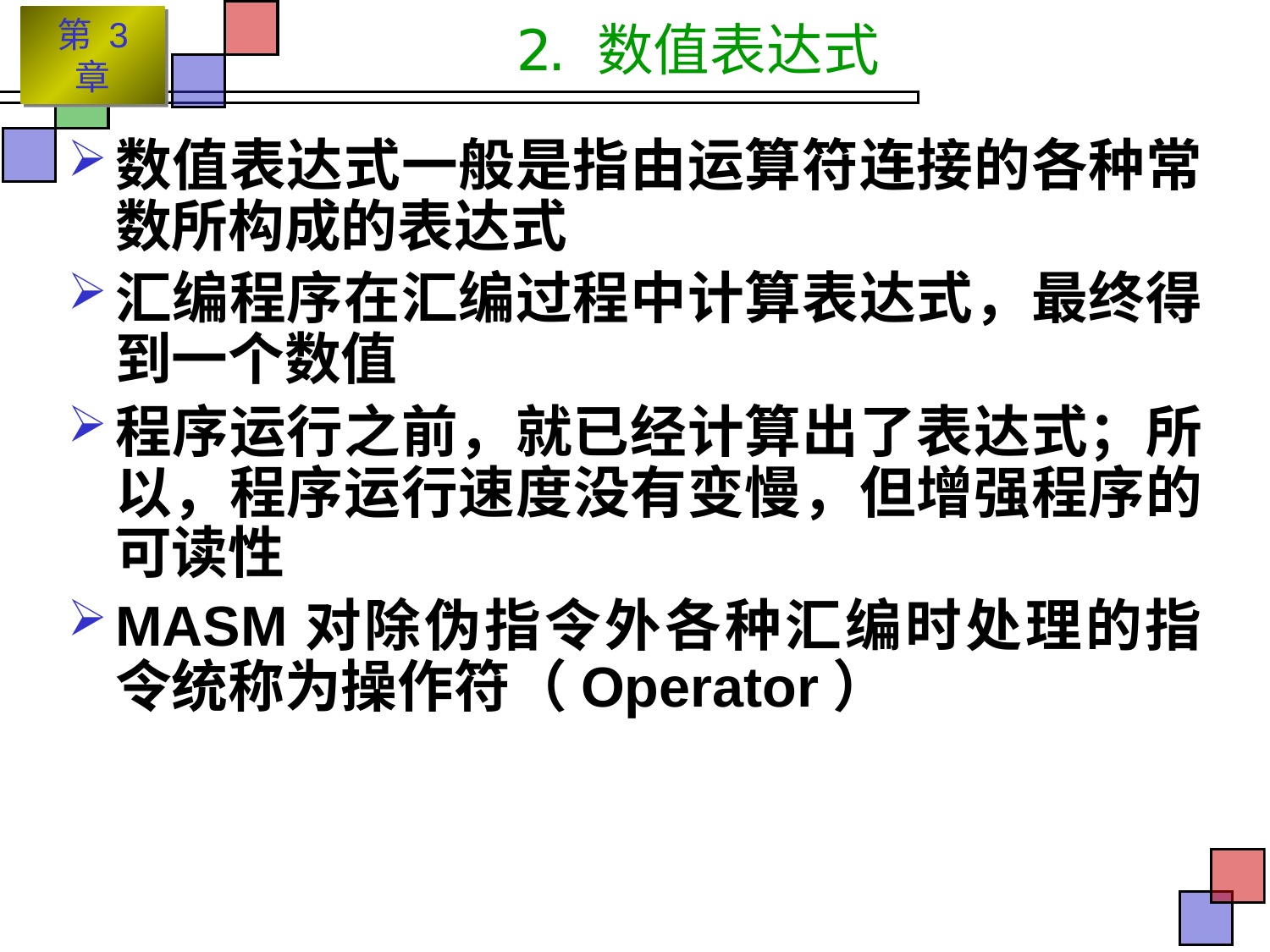

# 2. 数值表达式
数值表达式一般是指由运算符连接的各种常数所构成的表达式
汇编程序在汇编过程中计算表达式，最终得到一个数值
程序运行之前，就已经计算出了表达式；所以，程序运行速度没有变慢，但增强程序的可读性
MASM对除伪指令外各种汇编时处理的指令统称为操作符（Operator）